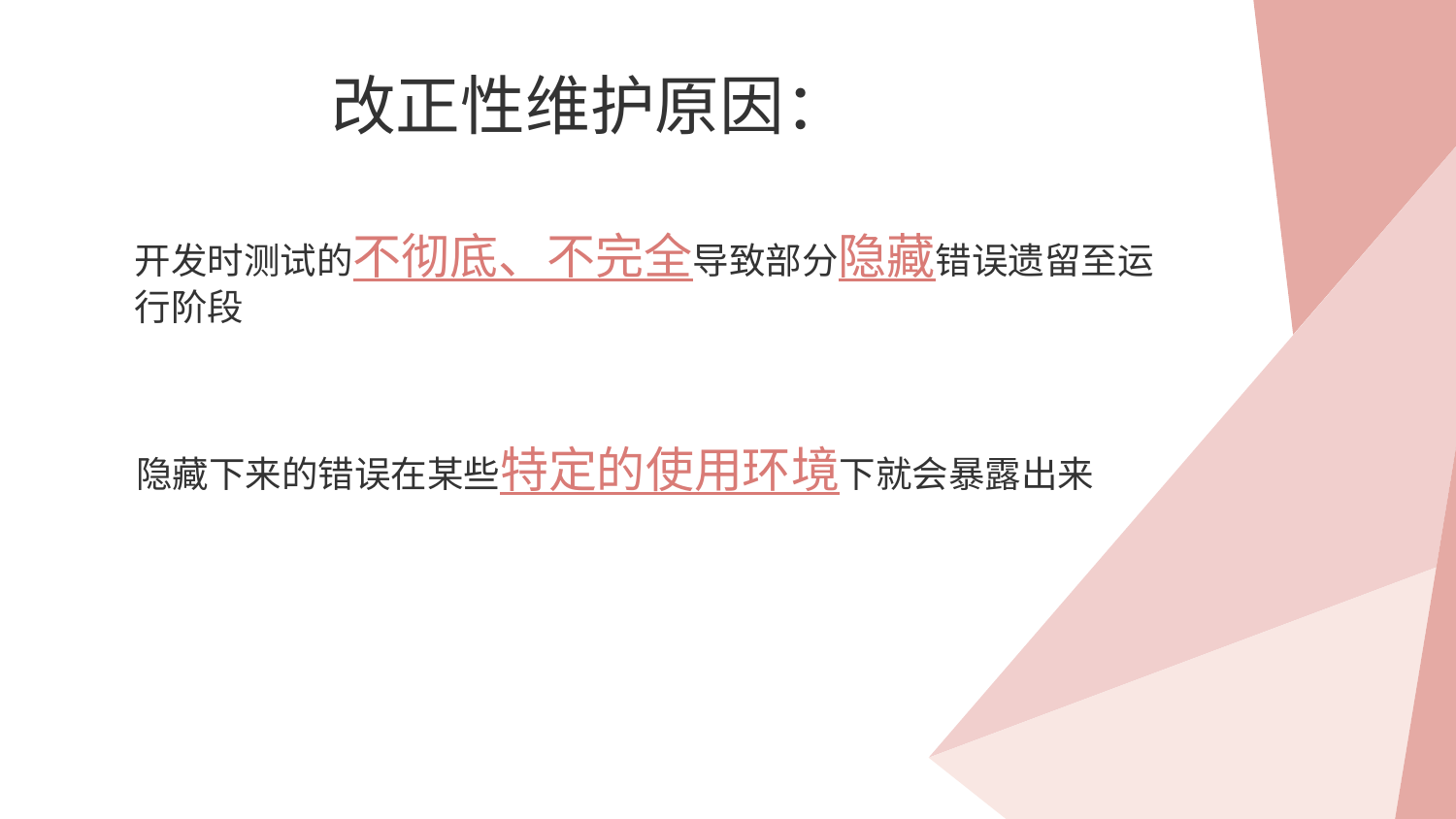

改正性维护原因：
开发时测试的不彻底、不完全导致部分隐藏错误遗留至运行阶段
隐藏下来的错误在某些特定的使用环境下就会暴露出来